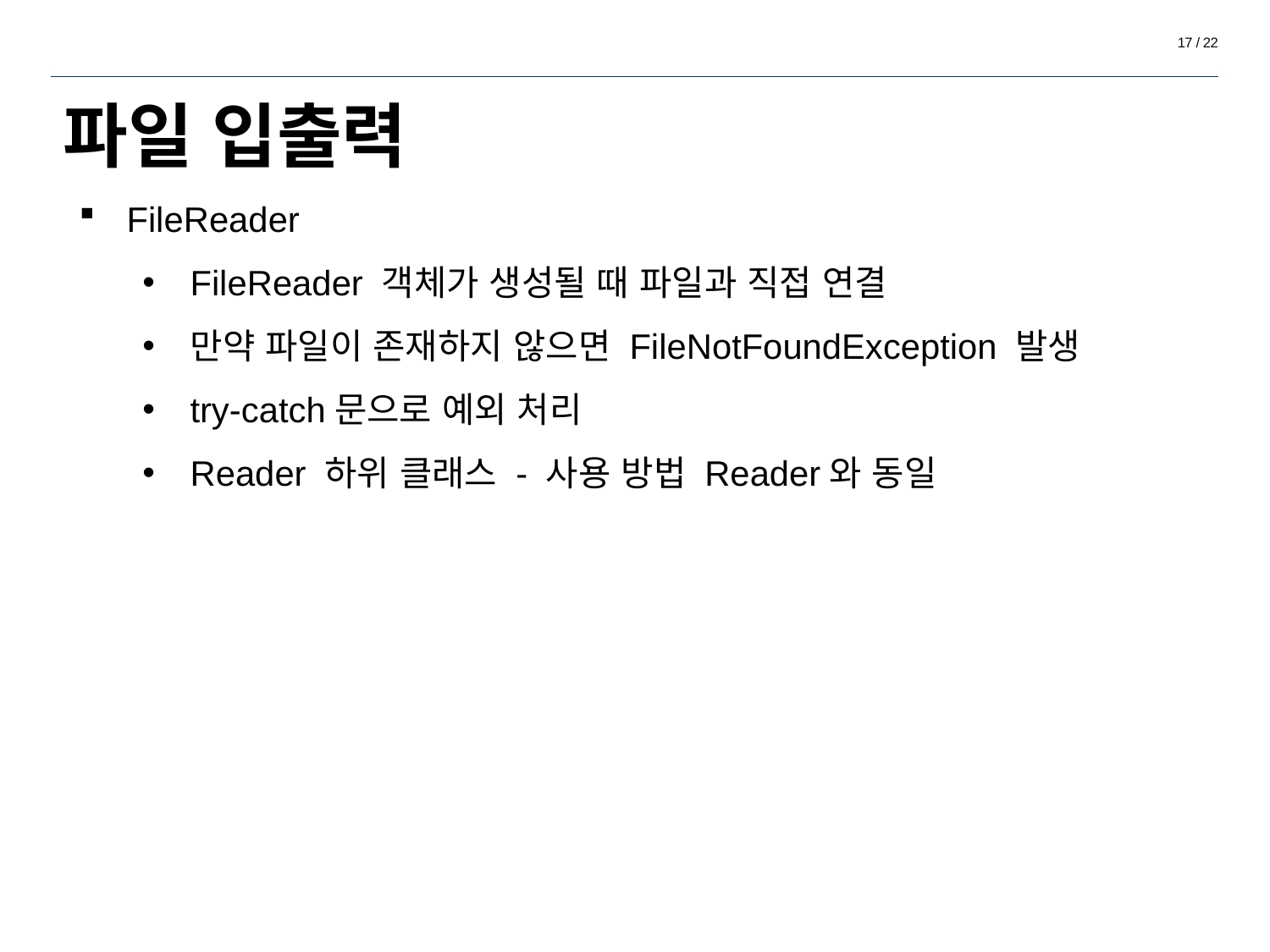

17 / 22
# 파일 입출력

FileReader
FileReader 객체가 생성될 때 파일과 직접 연결
만약 파일이 존재하지 않으면 FileNotFoundException 발생
try-catch문으로 예외 처리
Reader 하위 클래스 - 사용 방법 Reader와 동일